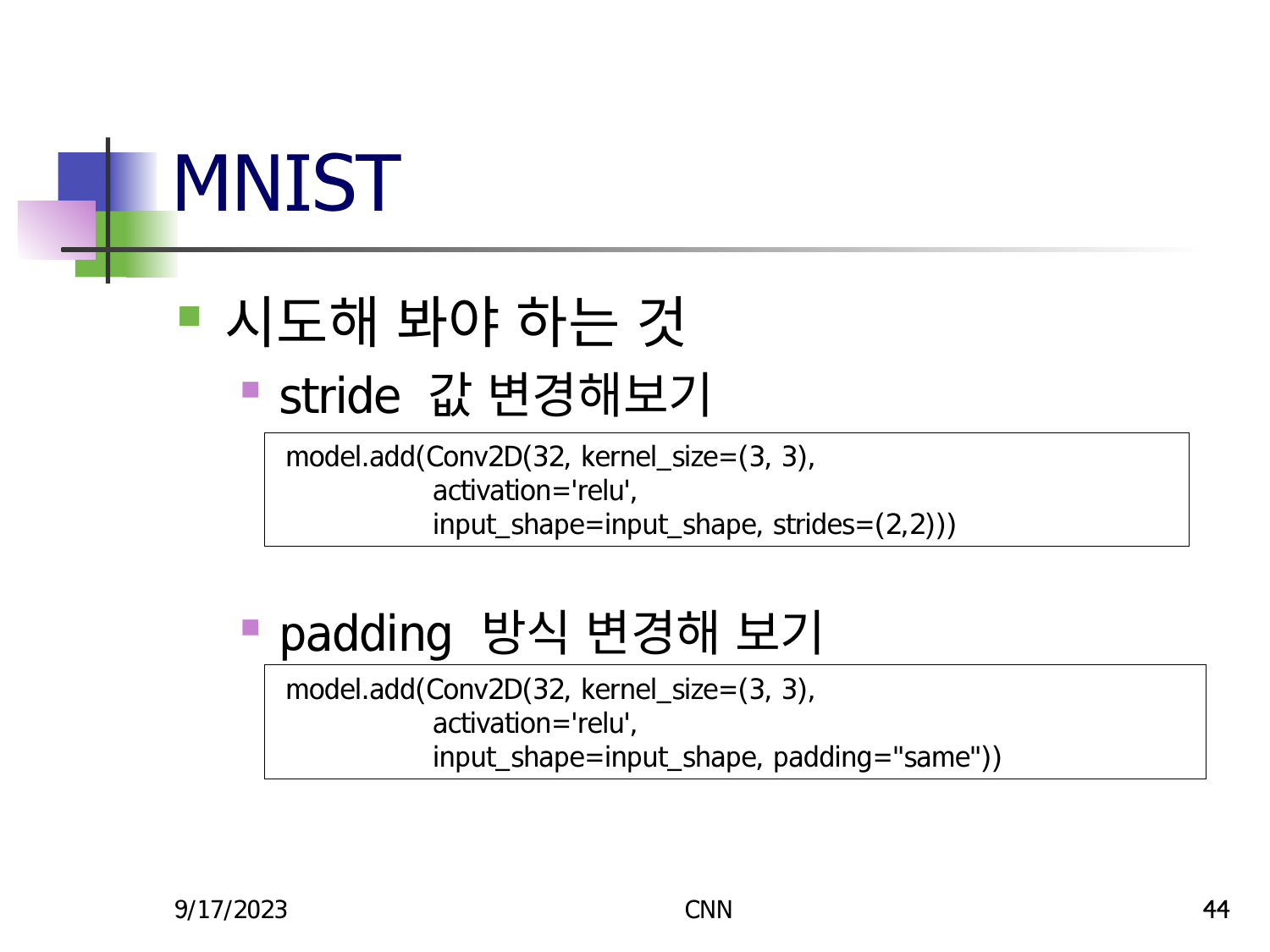

# MNIST
시도해 봐야 하는 것
stride 값 변경해보기

padding 방식 변경해 보기
 model.add(Conv2D(32, kernel_size=(3, 3),
                  activation='relu',
                  input_shape=input_shape, strides=(2,2)))
 model.add(Conv2D(32, kernel_size=(3, 3),
                  activation='relu',
                  input_shape=input_shape, padding="same"))
9/17/2023
CNN
44